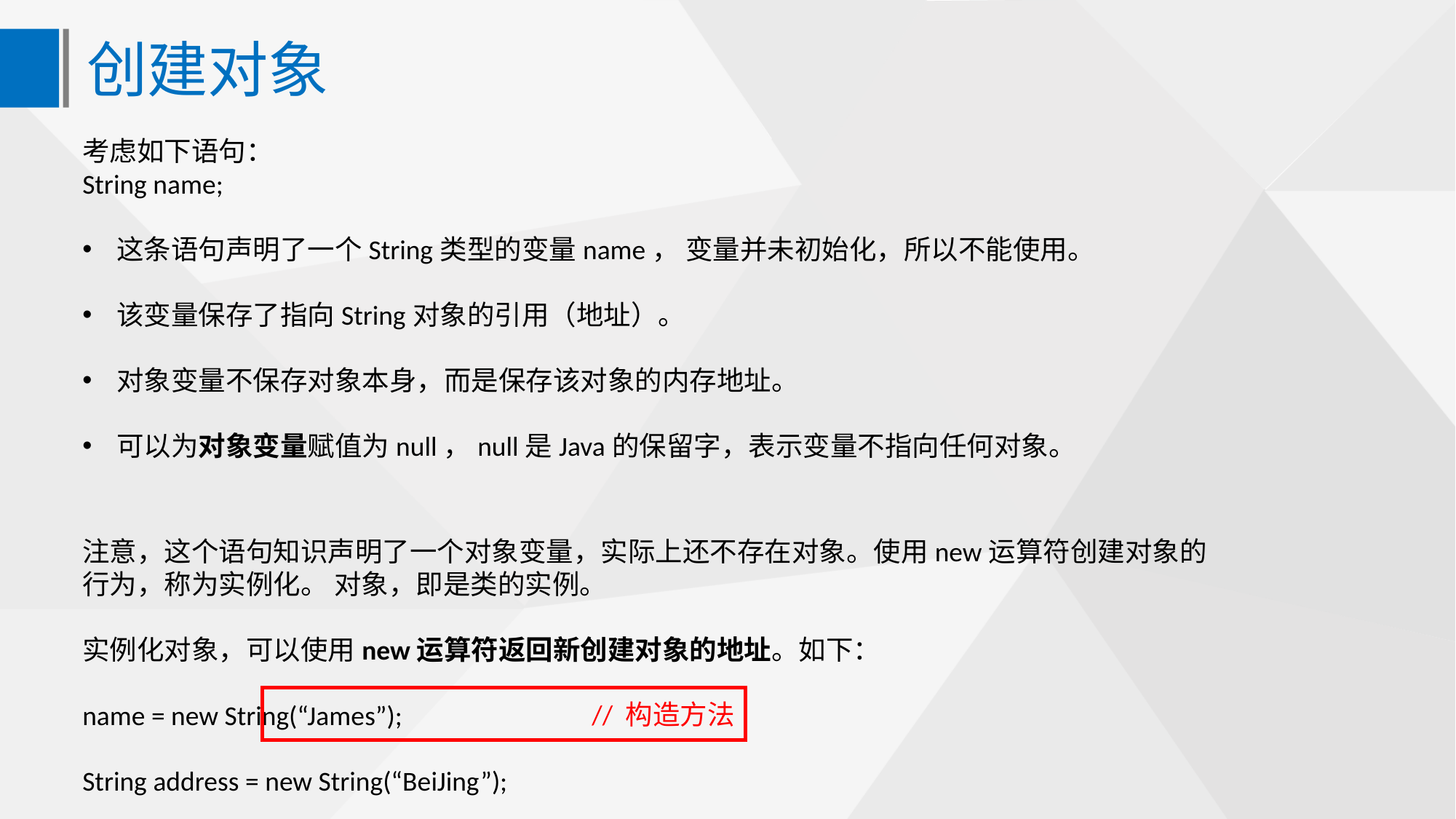

创建对象

考虑如下语句：
String name;

这条语句声明了一个String类型的变量name， 变量并未初始化，所以不能使用。

该变量保存了指向String对象的引用（地址）。

对象变量不保存对象本身，而是保存该对象的内存地址。

可以为对象变量赋值为null，null是Java的保留字，表示变量不指向任何对象。
注意，这个语句知识声明了一个对象变量，实际上还不存在对象。使用new运算符创建对象的行为，称为实例化。 对象，即是类的实例。

实例化对象，可以使用new运算符返回新创建对象的地址。如下：

name = new String(“James”);

String address = new String(“BeiJing”);
// 构造方法